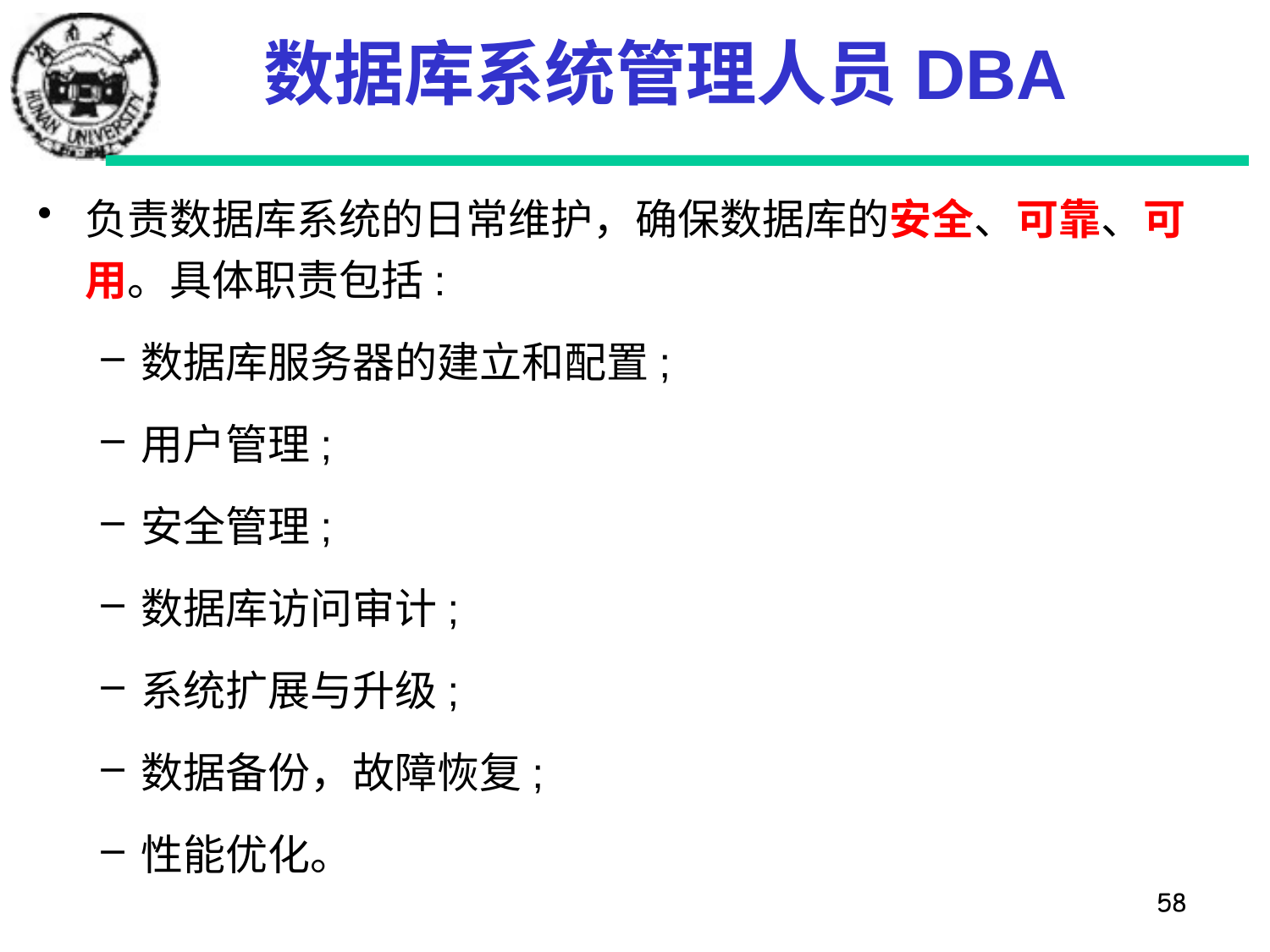

# 数据库系统管理人员DBA
负责数据库系统的日常维护，确保数据库的安全、可靠、可用。具体职责包括:
数据库服务器的建立和配置;
用户管理;
安全管理;
数据库访问审计;
系统扩展与升级;
数据备份，故障恢复;
性能优化。
58